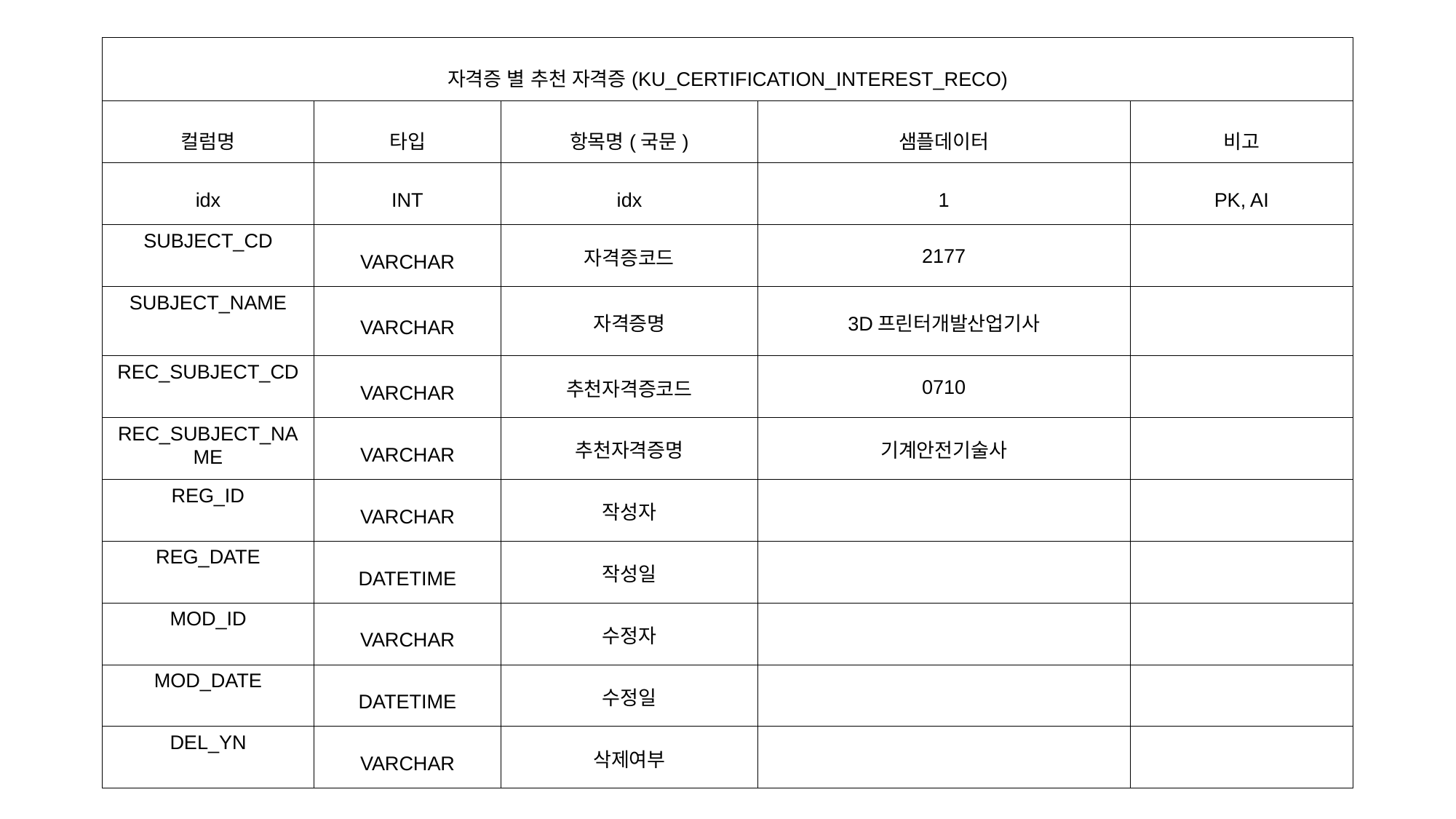

| 자격증 별 추천 자격증(KU\_CERTIFICATION\_INTEREST\_RECO) |  |  |  |  |
| --- | --- | --- | --- | --- |
| 컬럼명 | 타입 | 항목명(국문) | 샘플데이터 | 비고 |
| idx | INT | idx | 1 | PK, AI |
| SUBJECT\_CD | VARCHAR | 자격증코드 | 2177 |  |
| SUBJECT\_NAME | VARCHAR | 자격증명 | 3D프린터개발산업기사 |  |
| REC\_SUBJECT\_CD | VARCHAR | 추천자격증코드 | 0710 |  |
| REC\_SUBJECT\_NAME | VARCHAR | 추천자격증명 | 기계안전기술사 |  |
| REG\_ID | VARCHAR | 작성자 |  |  |
| REG\_DATE | DATETIME | 작성일 |  |  |
| MOD\_ID | VARCHAR | 수정자 |  |  |
| MOD\_DATE | DATETIME | 수정일 |  |  |
| DEL\_YN | VARCHAR | 삭제여부 |  |  |